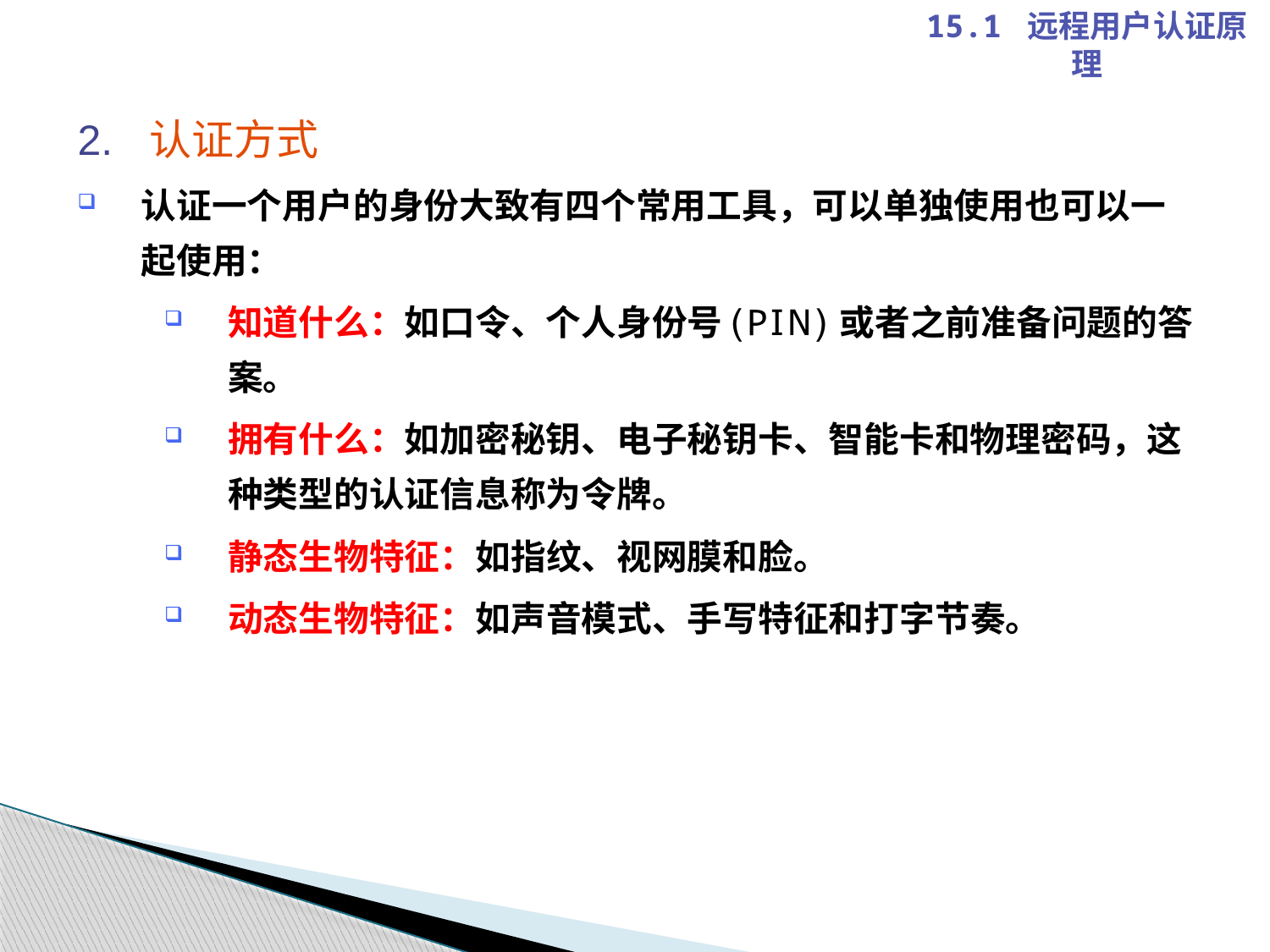

15.1 远程用户认证原理
认证方式
认证一个用户的身份大致有四个常用工具，可以单独使用也可以一起使用：
知道什么：如口令、个人身份号(PIN)或者之前准备问题的答案。
拥有什么：如加密秘钥、电子秘钥卡、智能卡和物理密码，这种类型的认证信息称为令牌。
静态生物特征：如指纹、视网膜和脸。
动态生物特征：如声音模式、手写特征和打字节奏。